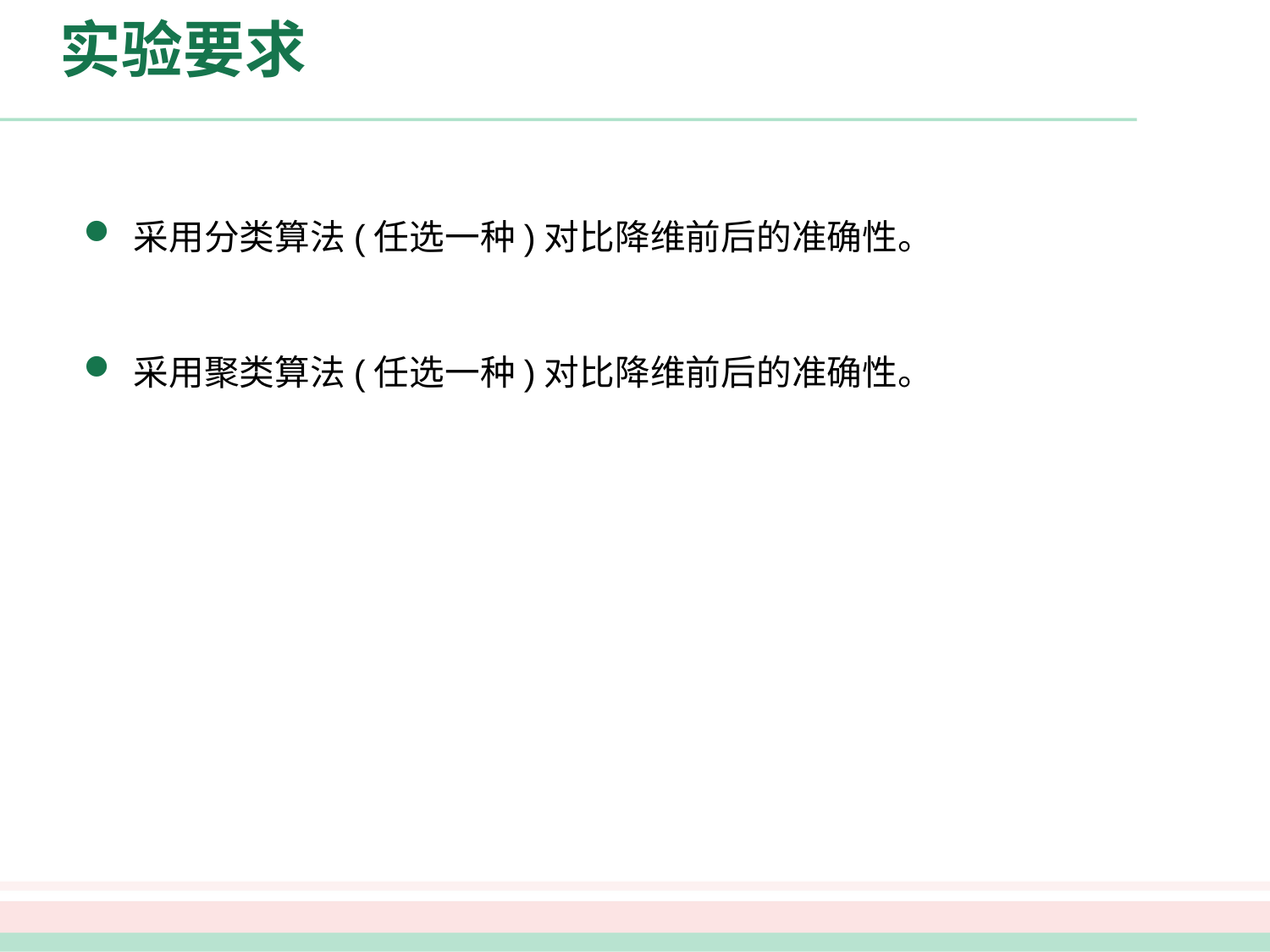

# 实验要求
采用分类算法(任选一种)对比降维前后的准确性。

采用聚类算法(任选一种)对比降维前后的准确性。